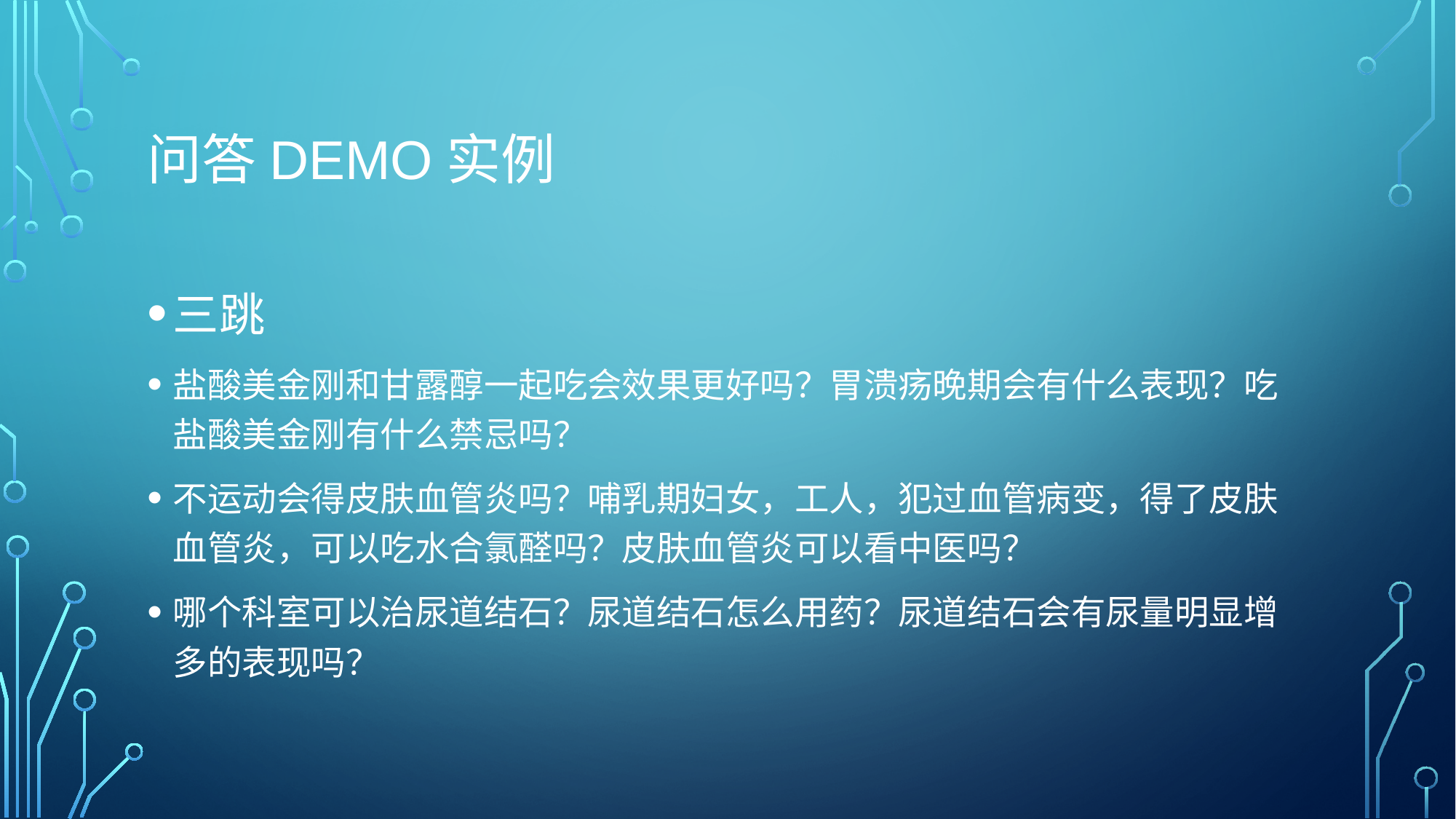

# 问答demo实例
三跳
盐酸美金刚和甘露醇一起吃会效果更好吗？胃溃疡晚期会有什么表现？吃盐酸美金刚有什么禁忌吗？
不运动会得皮肤血管炎吗？哺乳期妇女，工人，犯过血管病变，得了皮肤血管炎，可以吃水合氯醛吗？皮肤血管炎可以看中医吗？
哪个科室可以治尿道结石？尿道结石怎么用药？尿道结石会有尿量明显增多的表现吗？